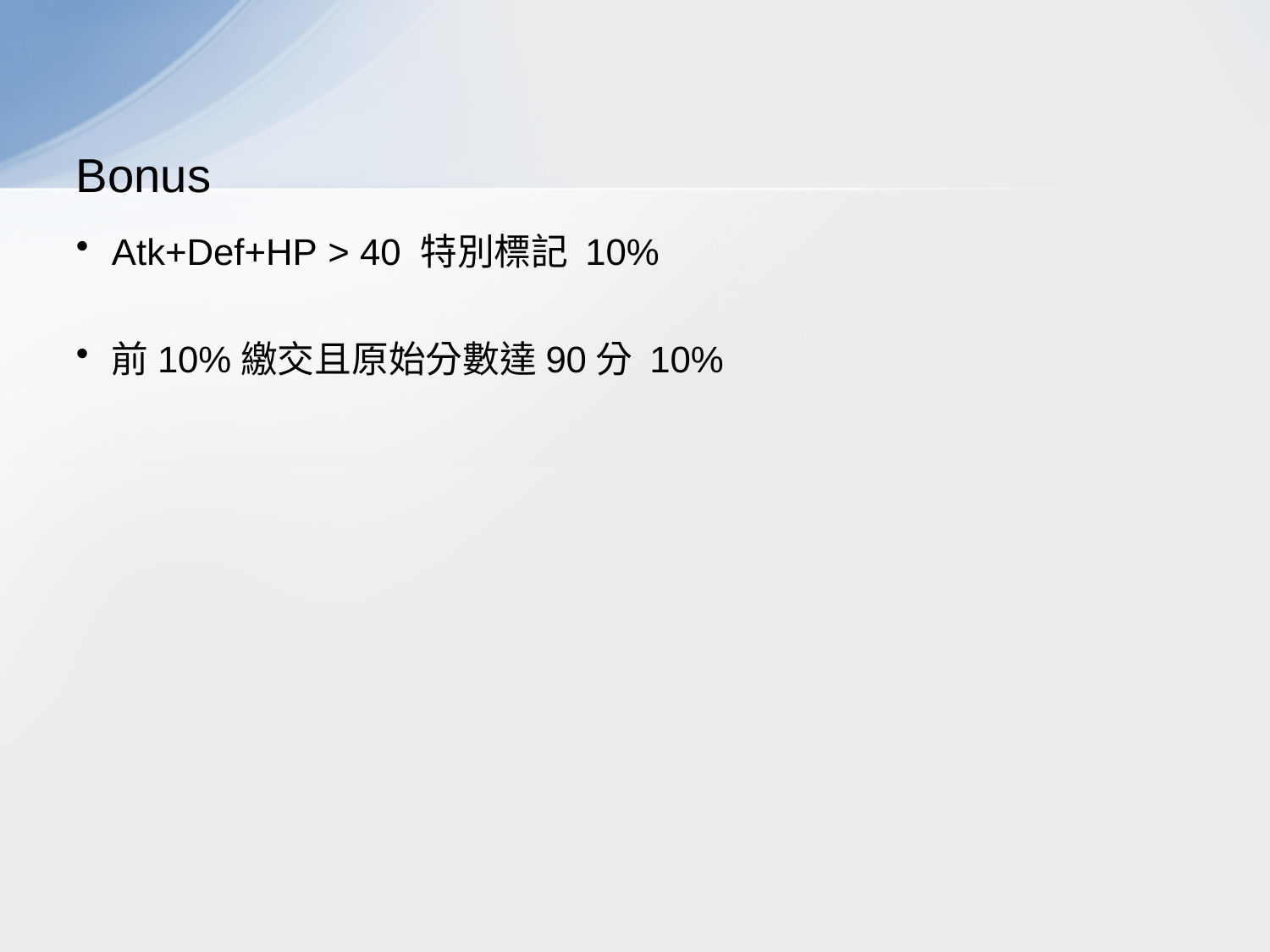

# Bonus
Atk+Def+HP > 40 特別標記 10%

前10%繳交且原始分數達90分 10%